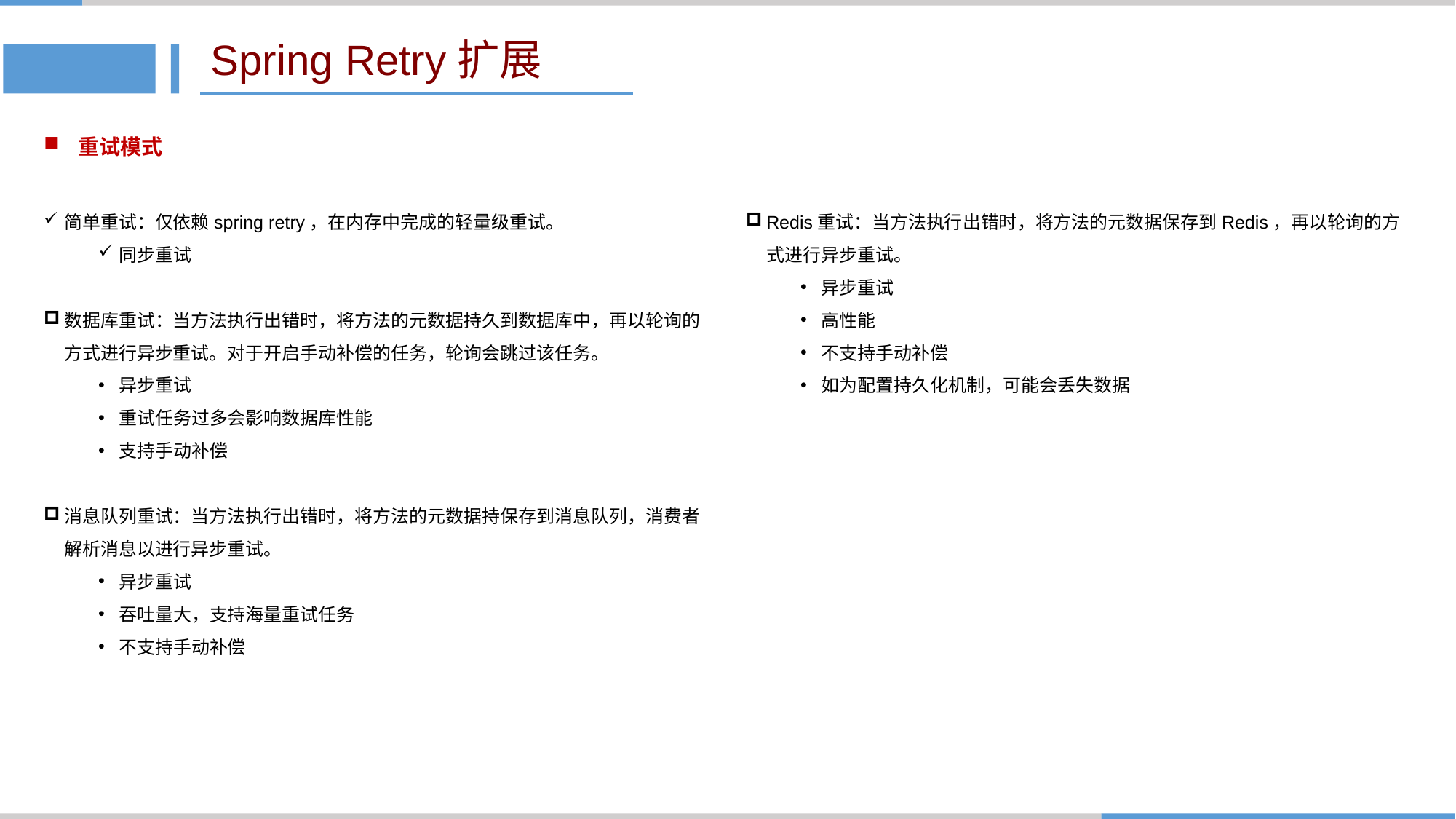

# Spring Retry扩展

重试模式
简单重试：仅依赖spring retry，在内存中完成的轻量级重试。
同步重试

数据库重试：当方法执行出错时，将方法的元数据持久到数据库中，再以轮询的方式进行异步重试。对于开启手动补偿的任务，轮询会跳过该任务。
异步重试
重试任务过多会影响数据库性能
支持手动补偿

消息队列重试：当方法执行出错时，将方法的元数据持保存到消息队列，消费者解析消息以进行异步重试。
异步重试
吞吐量大，支持海量重试任务
不支持手动补偿

Redis重试：当方法执行出错时，将方法的元数据保存到Redis，再以轮询的方式进行异步重试。
异步重试
高性能
不支持手动补偿
如为配置持久化机制，可能会丢失数据